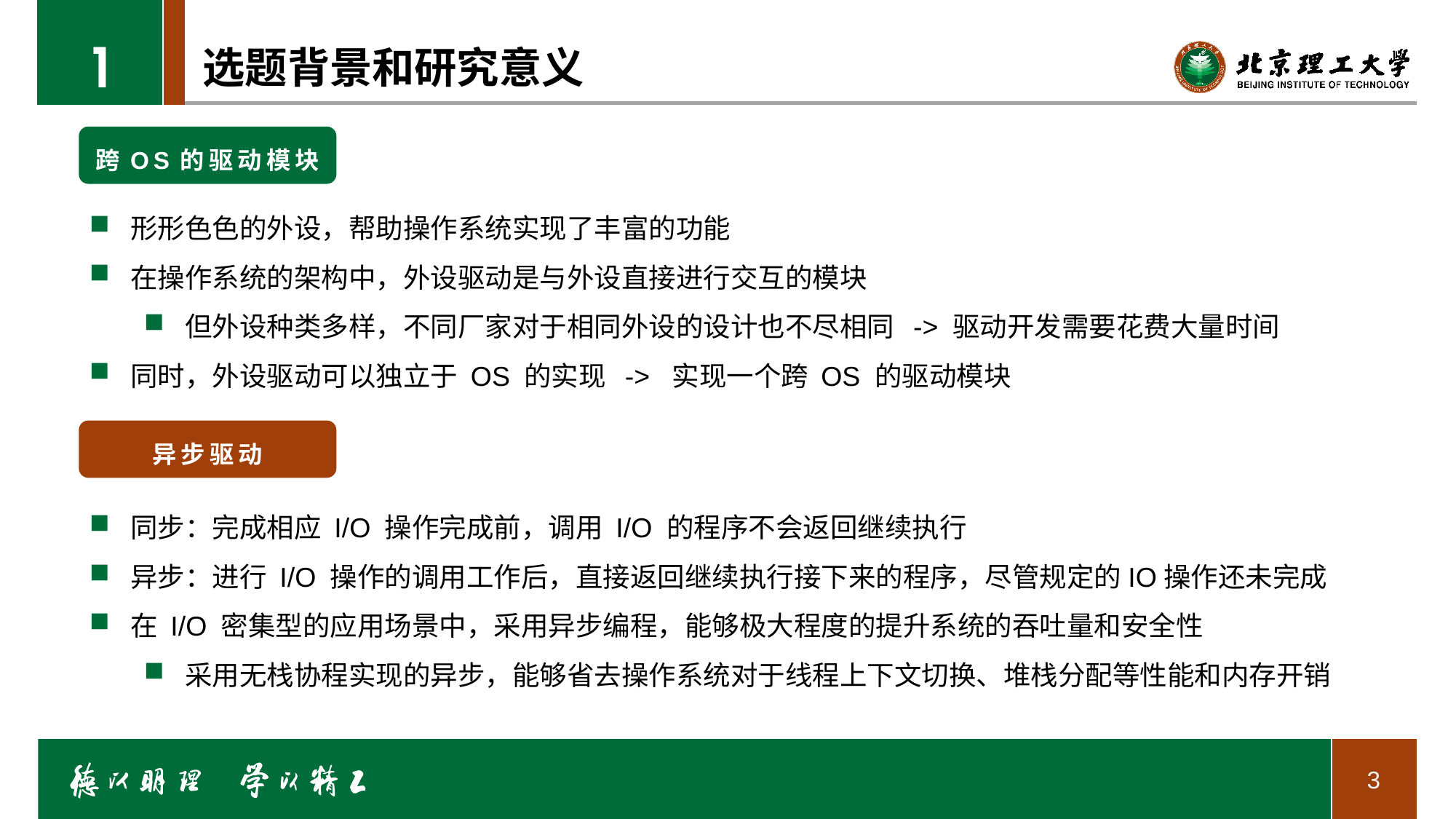

1
# 选题背景和研究意义
跨OS的驱动模块
形形色色的外设，帮助操作系统实现了丰富的功能
在操作系统的架构中，外设驱动是与外设直接进行交互的模块
但外设种类多样，不同厂家对于相同外设的设计也不尽相同  -> 驱动开发需要花费大量时间
同时，外设驱动可以独立于 OS 的实现  ->  实现一个跨 OS 的驱动模块
异步驱动
同步：完成相应 I/O 操作完成前，调用 I/O 的程序不会返回继续执行
异步：进行 I/O 操作的调用工作后，直接返回继续执行接下来的程序，尽管规定的IO操作还未完成
在 I/O 密集型的应用场景中，采用异步编程，能够极大程度的提升系统的吞吐量和安全性
采用无栈协程实现的异步，能够省去操作系统对于线程上下文切换、堆栈分配等性能和内存开销